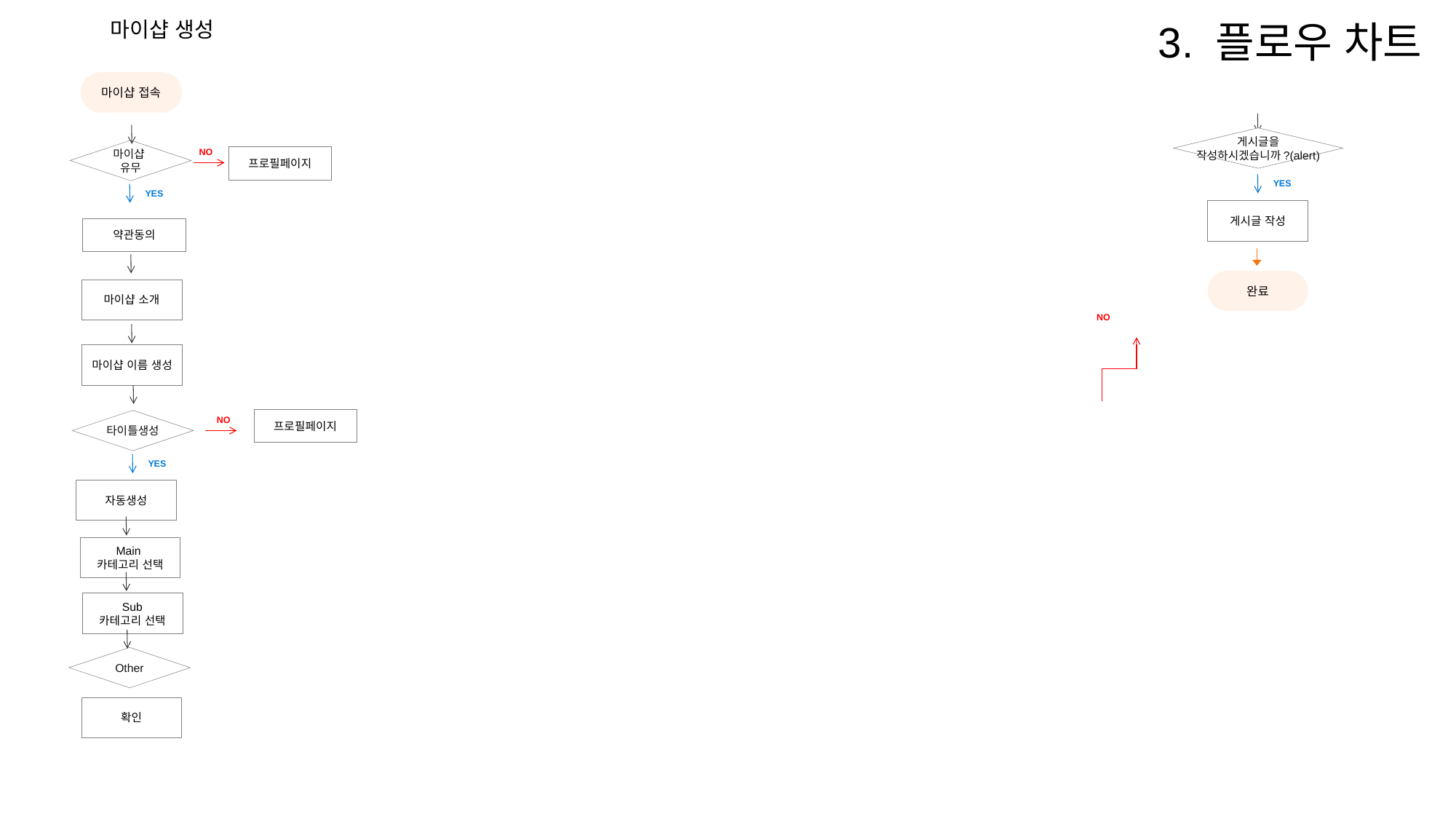

# 3. 플로우 차트
마이샵 생성
마이샵 접속
게시글을
작성하시겠습니까?(alert)
마이샵
유무
NO
프로필페이지
YES
YES
게시글 작성
약관동의
완료
마이샵 소개
NO
마이샵 이름 생성
NO
프로필페이지
타이틀생성
YES
자동생성
Main
카테고리 선택
Sub
카테고리 선택
Other
확인